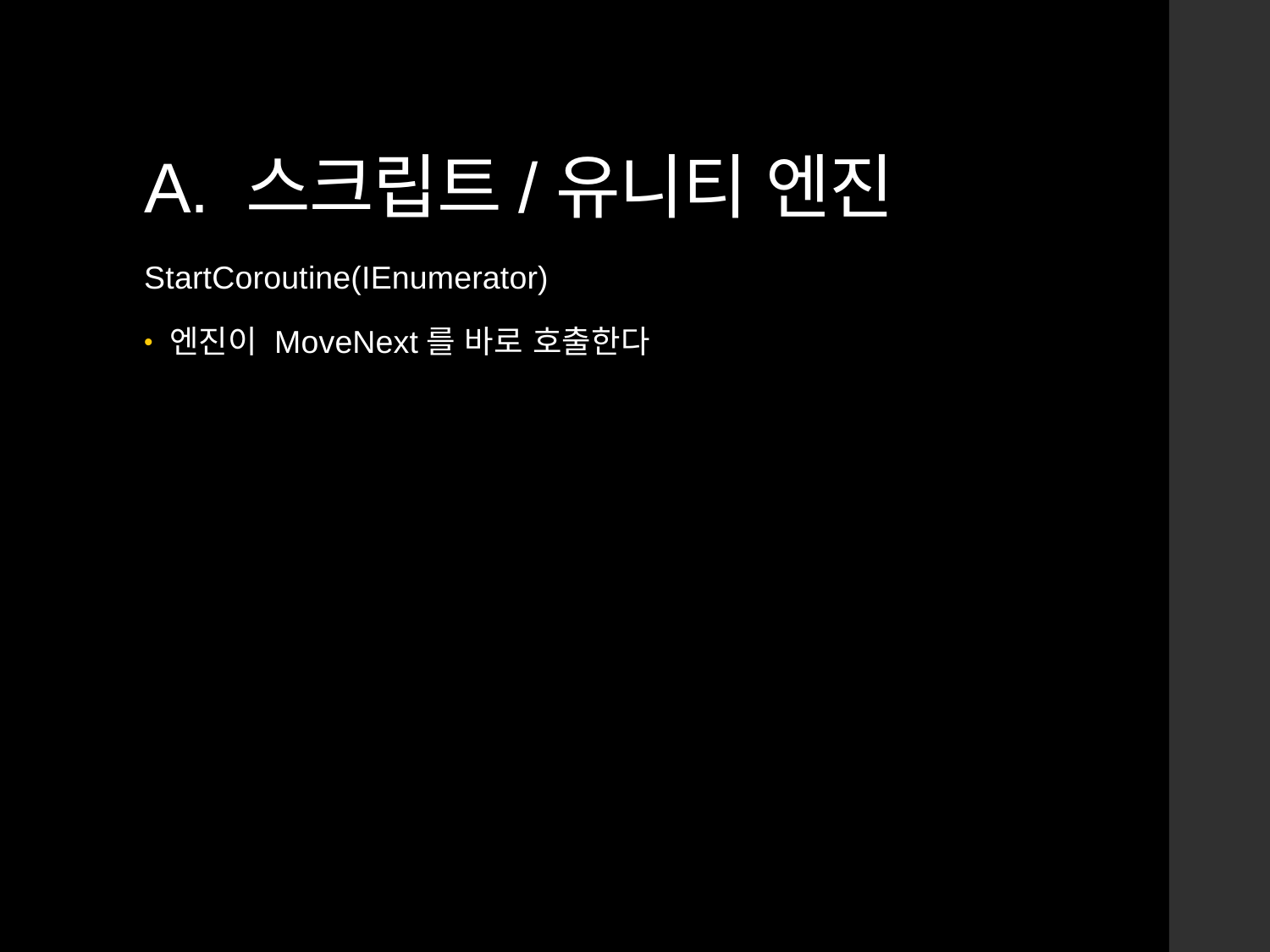

# A. 스크립트/유니티 엔진
StartCoroutine(IEnumerator)
엔진이 MoveNext를 바로 호출한다